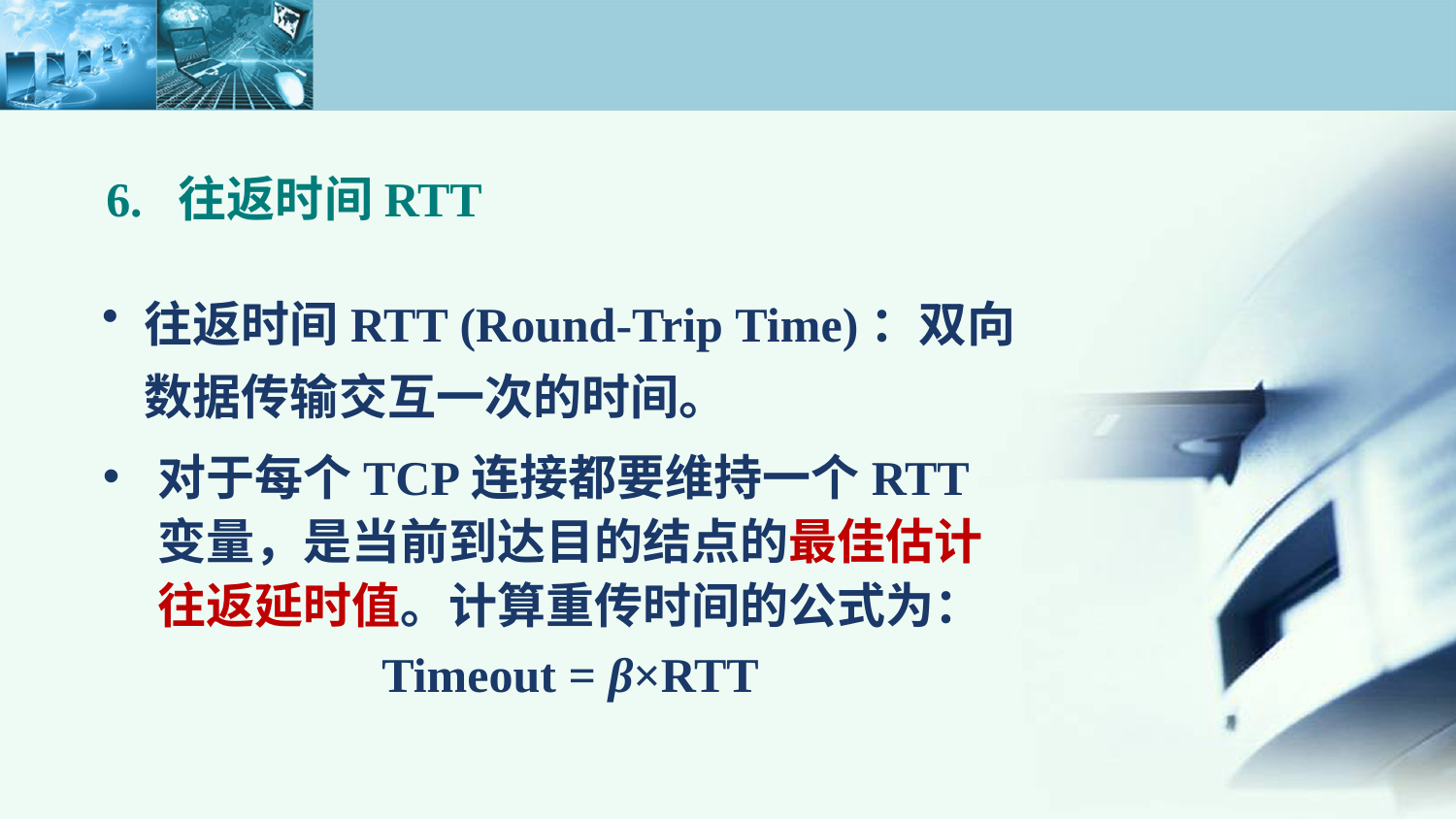

6.  往返时间RTT
往返时间RTT (Round-Trip Time)：双向数据传输交互一次的时间。
对于每个TCP连接都要维持一个RTT变量，是当前到达目的结点的最佳估计往返延时值。计算重传时间的公式为：
                       Timeout = β×RTT